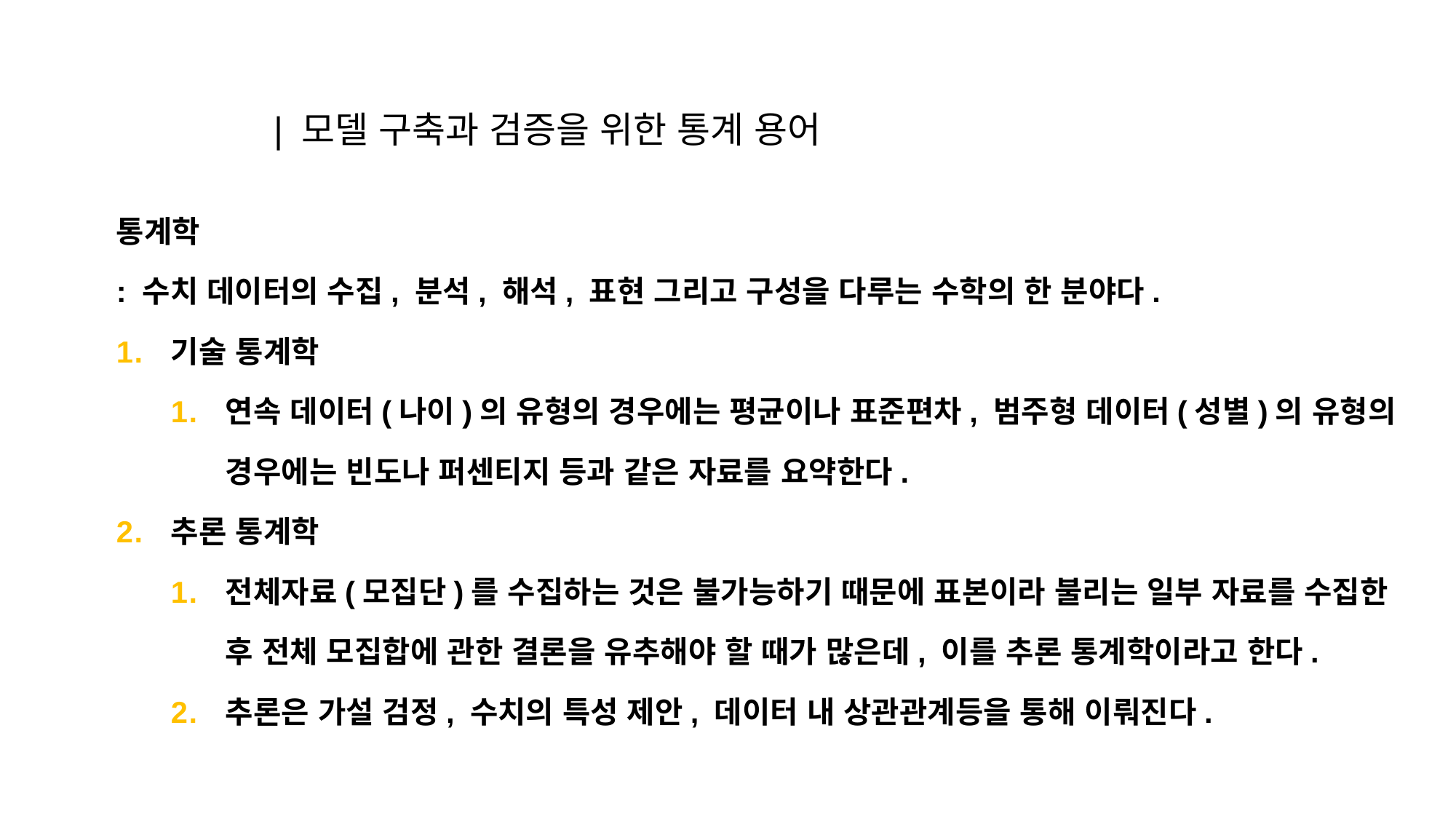

| 모델 구축과 검증을 위한 통계 용어
통계학
: 수치 데이터의 수집, 분석, 해석, 표현 그리고 구성을 다루는 수학의 한 분야다.
기술 통계학
연속 데이터(나이)의 유형의 경우에는 평균이나 표준편차, 범주형 데이터(성별)의 유형의 경우에는 빈도나 퍼센티지 등과 같은 자료를 요약한다.
추론 통계학
전체자료(모집단)를 수집하는 것은 불가능하기 때문에 표본이라 불리는 일부 자료를 수집한 후 전체 모집합에 관한 결론을 유추해야 할 때가 많은데, 이를 추론 통계학이라고 한다.
추론은 가설 검정, 수치의 특성 제안, 데이터 내 상관관계등을 통해 이뤄진다.